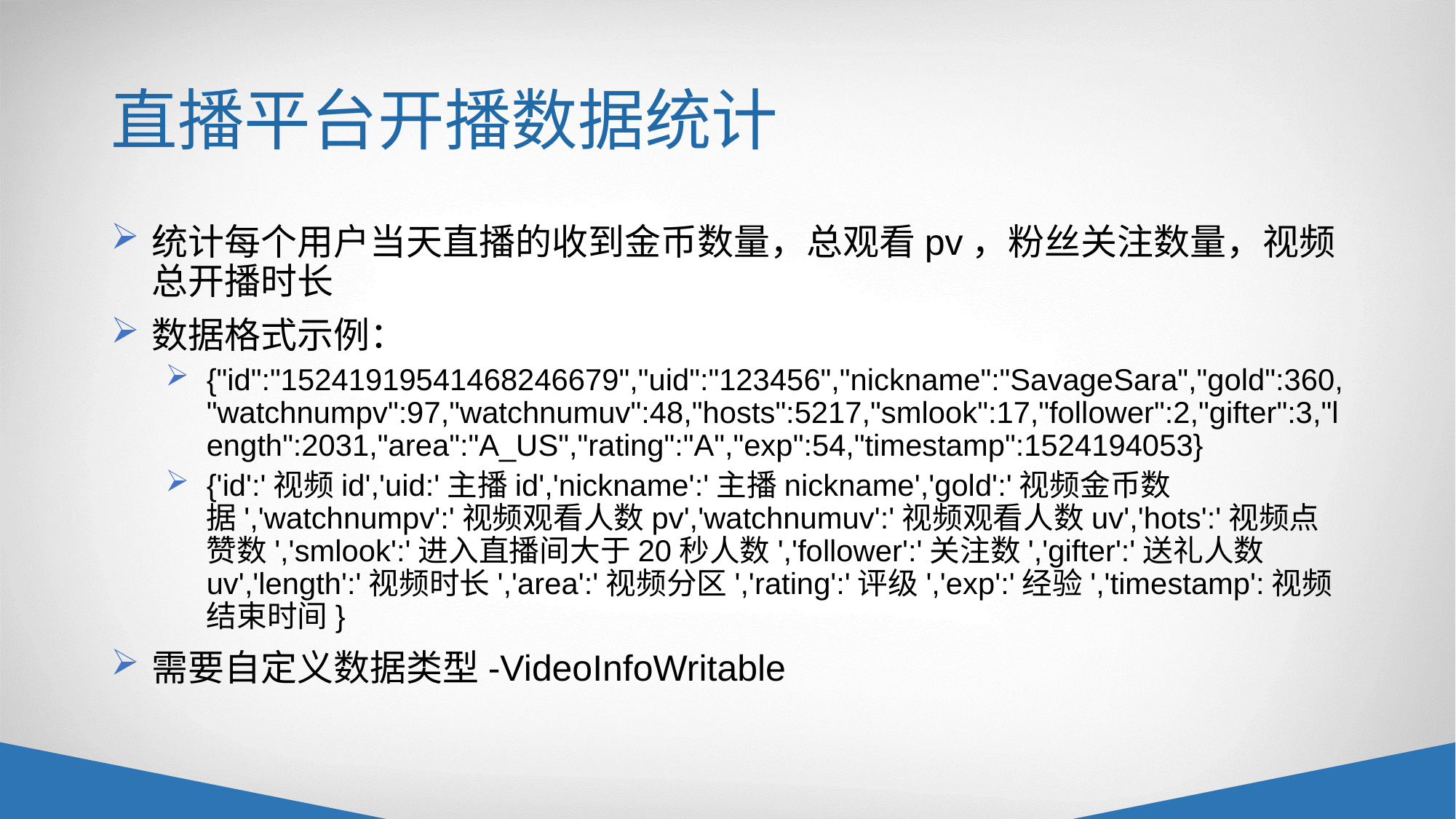

# 直播平台开播数据统计
统计每个用户当天直播的收到金币数量，总观看pv，粉丝关注数量，视频总开播时长
数据格式示例：
{"id":"15241919541468246679","uid":"123456","nickname":"SavageSara","gold":360,"watchnumpv":97,"watchnumuv":48,"hosts":5217,"smlook":17,"follower":2,"gifter":3,"length":2031,"area":"A_US","rating":"A","exp":54,"timestamp":1524194053}
{'id':'视频id','uid:'主播id','nickname':'主播nickname','gold':'视频金币数据','watchnumpv':'视频观看人数pv','watchnumuv':'视频观看人数uv','hots':'视频点赞数','smlook':'进入直播间大于20秒人数','follower':'关注数','gifter':'送礼人数uv','length':'视频时长','area':'视频分区','rating':'评级','exp':'经验','timestamp':视频结束时间}
需要自定义数据类型-VideoInfoWritable